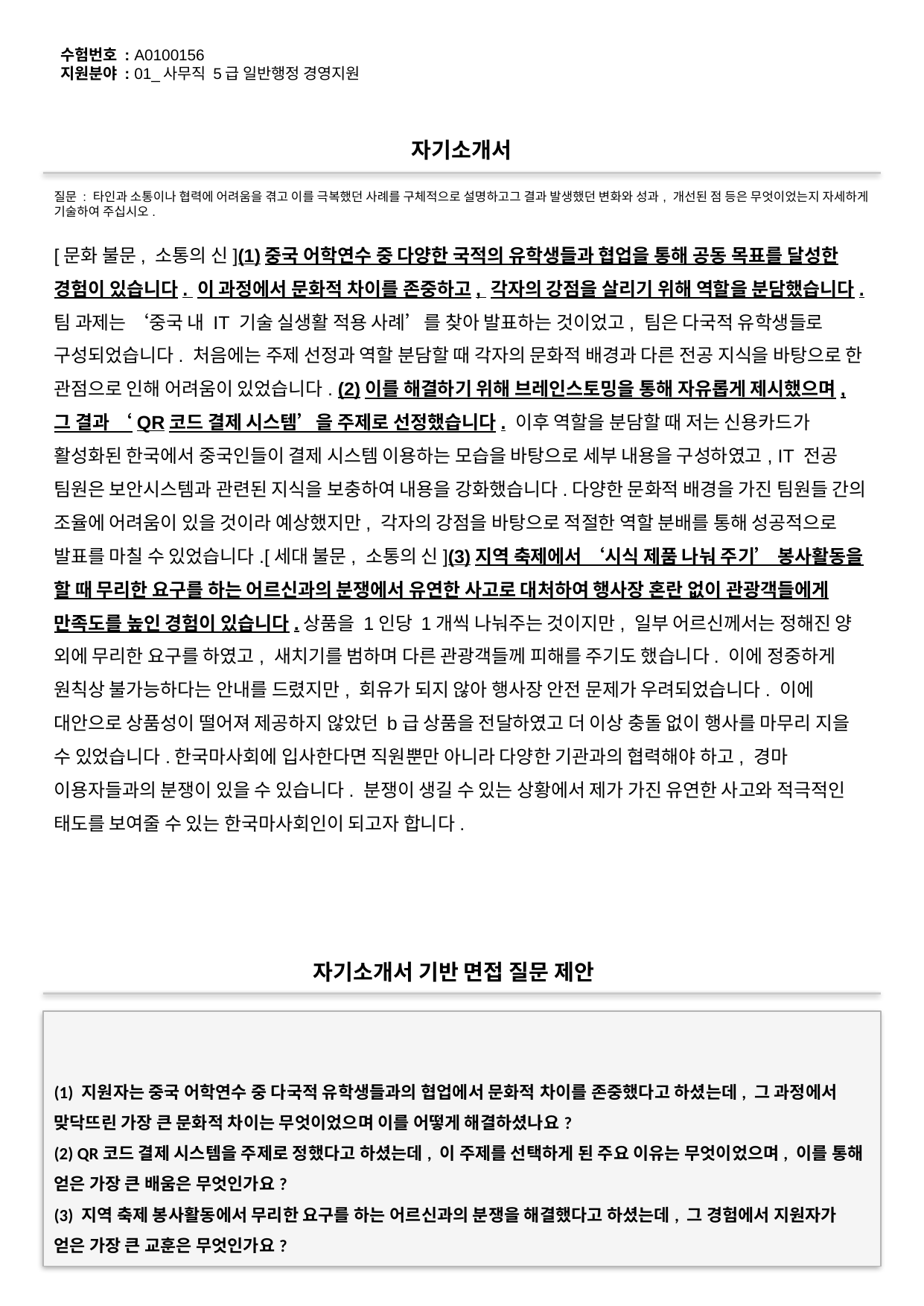

수험번호 : A0100156
지원분야 : 01_사무직 5급 일반행정 경영지원
#

자기소개서

질문 : 타인과 소통이나 협력에 어려움을 겪고 이를 극복했던 사례를 구체적으로 설명하고그 결과 발생했던 변화와 성과, 개선된 점 등은 무엇이었는지 자세하게 기술하여 주십시오.

[문화 불문, 소통의 신](1)중국 어학연수 중 다양한 국적의 유학생들과 협업을 통해 공동 목표를 달성한 경험이 있습니다. 이 과정에서 문화적 차이를 존중하고, 각자의 강점을 살리기 위해 역할을 분담했습니다.팀 과제는 ‘중국 내 IT 기술 실생활 적용 사례’를 찾아 발표하는 것이었고, 팀은 다국적 유학생들로 구성되었습니다. 처음에는 주제 선정과 역할 분담할 때 각자의 문화적 배경과 다른 전공 지식을 바탕으로 한 관점으로 인해 어려움이 있었습니다. (2)이를 해결하기 위해 브레인스토밍을 통해 자유롭게 제시했으며, 그 결과 ‘QR코드 결제 시스템’을 주제로 선정했습니다. 이후 역할을 분담할 때 저는 신용카드가 활성화된 한국에서 중국인들이 결제 시스템 이용하는 모습을 바탕으로 세부 내용을 구성하였고, IT 전공 팀원은 보안시스템과 관련된 지식을 보충하여 내용을 강화했습니다.다양한 문화적 배경을 가진 팀원들 간의 조율에 어려움이 있을 것이라 예상했지만, 각자의 강점을 바탕으로 적절한 역할 분배를 통해 성공적으로 발표를 마칠 수 있었습니다.[세대 불문, 소통의 신](3)지역 축제에서 ‘시식 제품 나눠 주기’ 봉사활동을 할 때 무리한 요구를 하는 어르신과의 분쟁에서 유연한 사고로 대처하여 행사장 혼란 없이 관광객들에게 만족도를 높인 경험이 있습니다.상품을 1인당 1개씩 나눠주는 것이지만, 일부 어르신께서는 정해진 양 외에 무리한 요구를 하였고, 새치기를 범하며 다른 관광객들께 피해를 주기도 했습니다. 이에 정중하게 원칙상 불가능하다는 안내를 드렸지만, 회유가 되지 않아 행사장 안전 문제가 우려되었습니다. 이에 대안으로 상품성이 떨어져 제공하지 않았던 b급 상품을 전달하였고 더 이상 충돌 없이 행사를 마무리 지을 수 있었습니다.한국마사회에 입사한다면 직원뿐만 아니라 다양한 기관과의 협력해야 하고, 경마 이용자들과의 분쟁이 있을 수 있습니다. 분쟁이 생길 수 있는 상황에서 제가 가진 유연한 사고와 적극적인 태도를 보여줄 수 있는 한국마사회인이 되고자 합니다.

자기소개서 기반 면접 질문 제안

(1) 지원자는 중국 어학연수 중 다국적 유학생들과의 협업에서 문화적 차이를 존중했다고 하셨는데, 그 과정에서 맞닥뜨린 가장 큰 문화적 차이는 무엇이었으며 이를 어떻게 해결하셨나요?
(2) QR코드 결제 시스템을 주제로 정했다고 하셨는데, 이 주제를 선택하게 된 주요 이유는 무엇이었으며, 이를 통해 얻은 가장 큰 배움은 무엇인가요?
(3) 지역 축제 봉사활동에서 무리한 요구를 하는 어르신과의 분쟁을 해결했다고 하셨는데, 그 경험에서 지원자가 얻은 가장 큰 교훈은 무엇인가요?